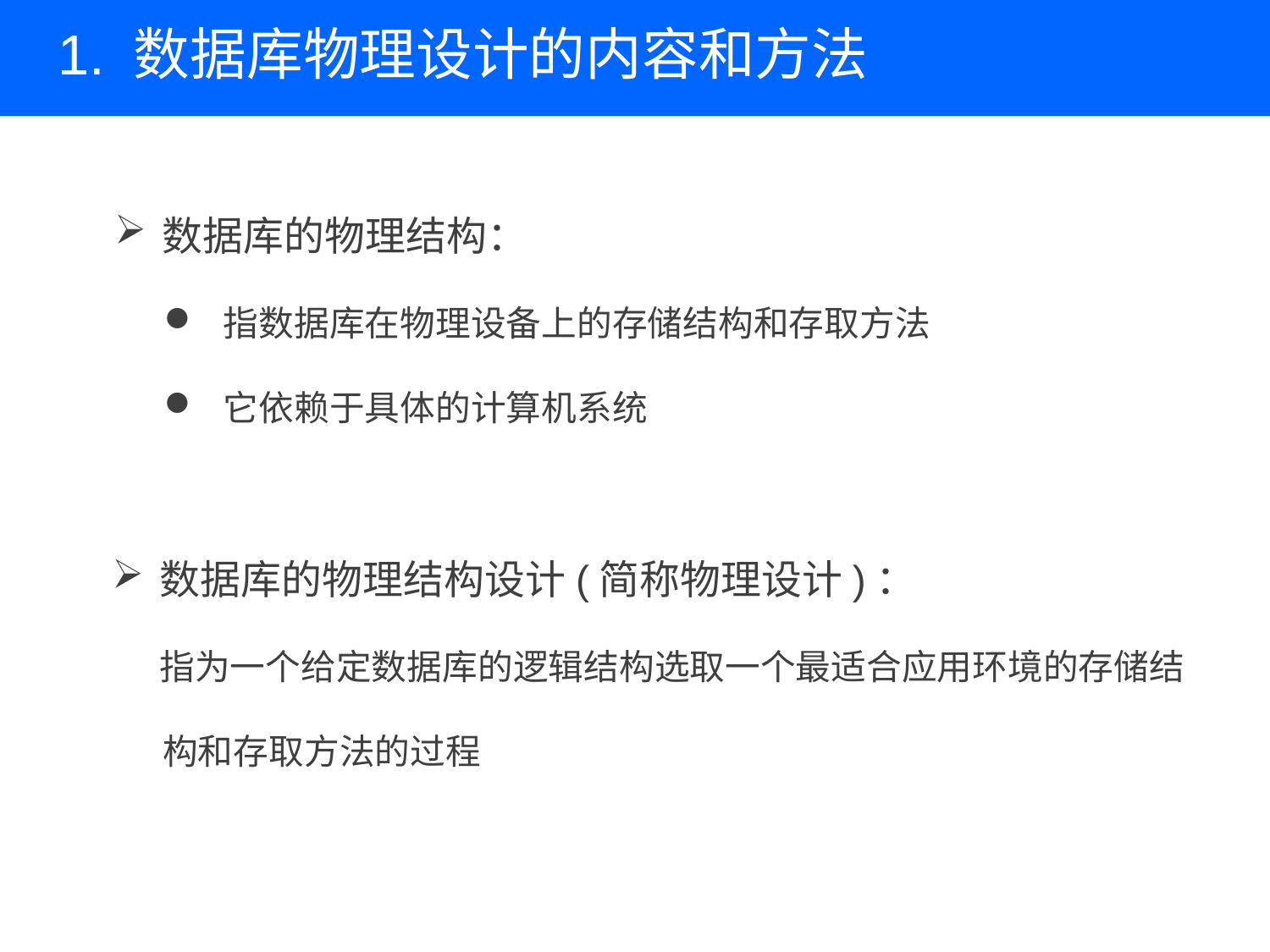

# 1. 数据库物理设计的内容和方法
数据库的物理结构：
  指数据库在物理设备上的存储结构和存取方法
  它依赖于具体的计算机系统

数据库的物理结构设计(简称物理设计)：
     指为一个给定数据库的逻辑结构选取一个最适合应用环境的存储结构和存取方法的过程